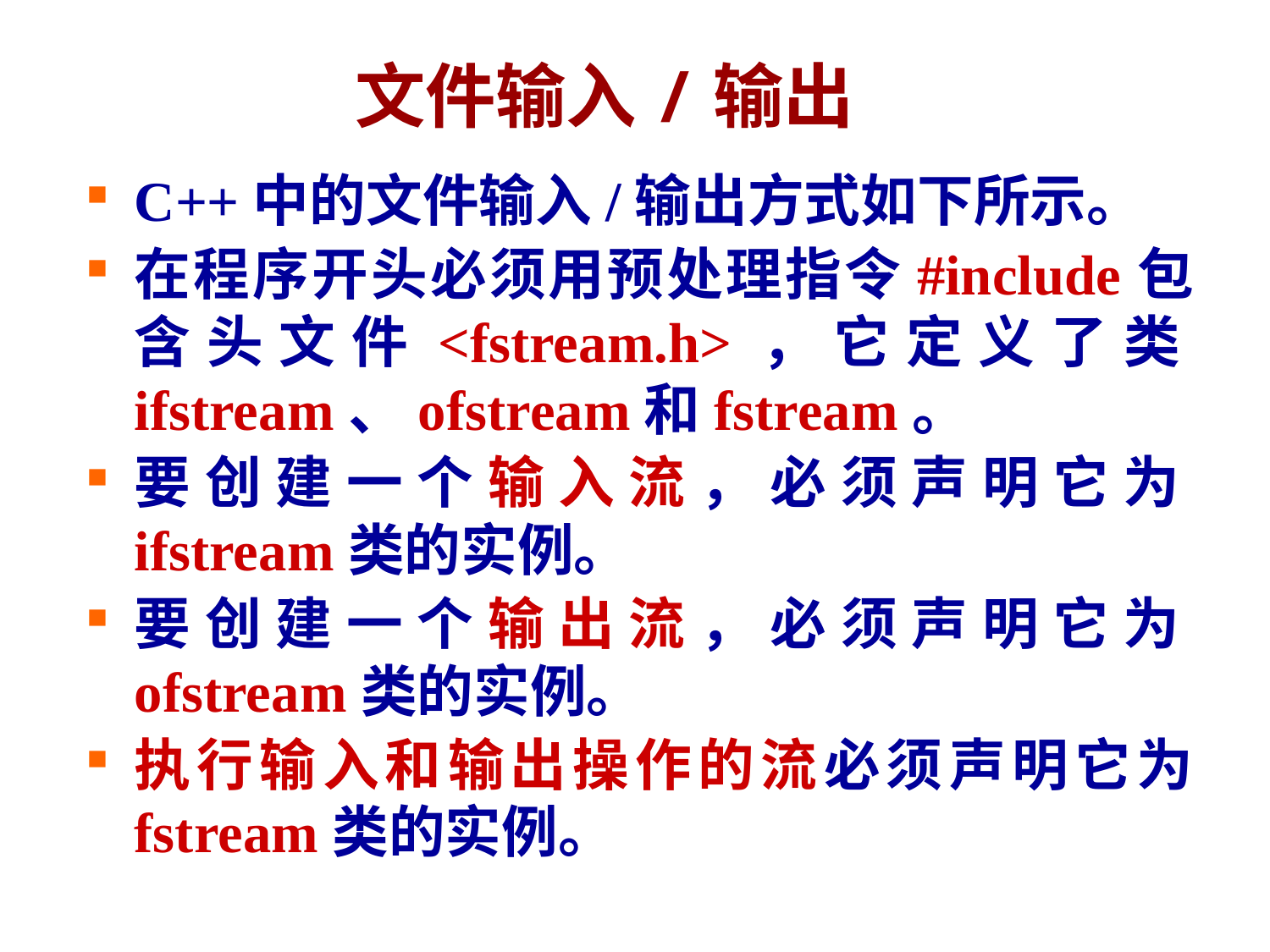

# 文件输入/输出
C++中的文件输入/输出方式如下所示。
在程序开头必须用预处理指令#include包含头文件<fstream.h>，它定义了类ifstream、ofstream和fstream。
要创建一个输入流，必须声明它为ifstream类的实例。
要创建一个输出流，必须声明它为ofstream类的实例。
执行输入和输出操作的流必须声明它为 fstream类的实例。
68